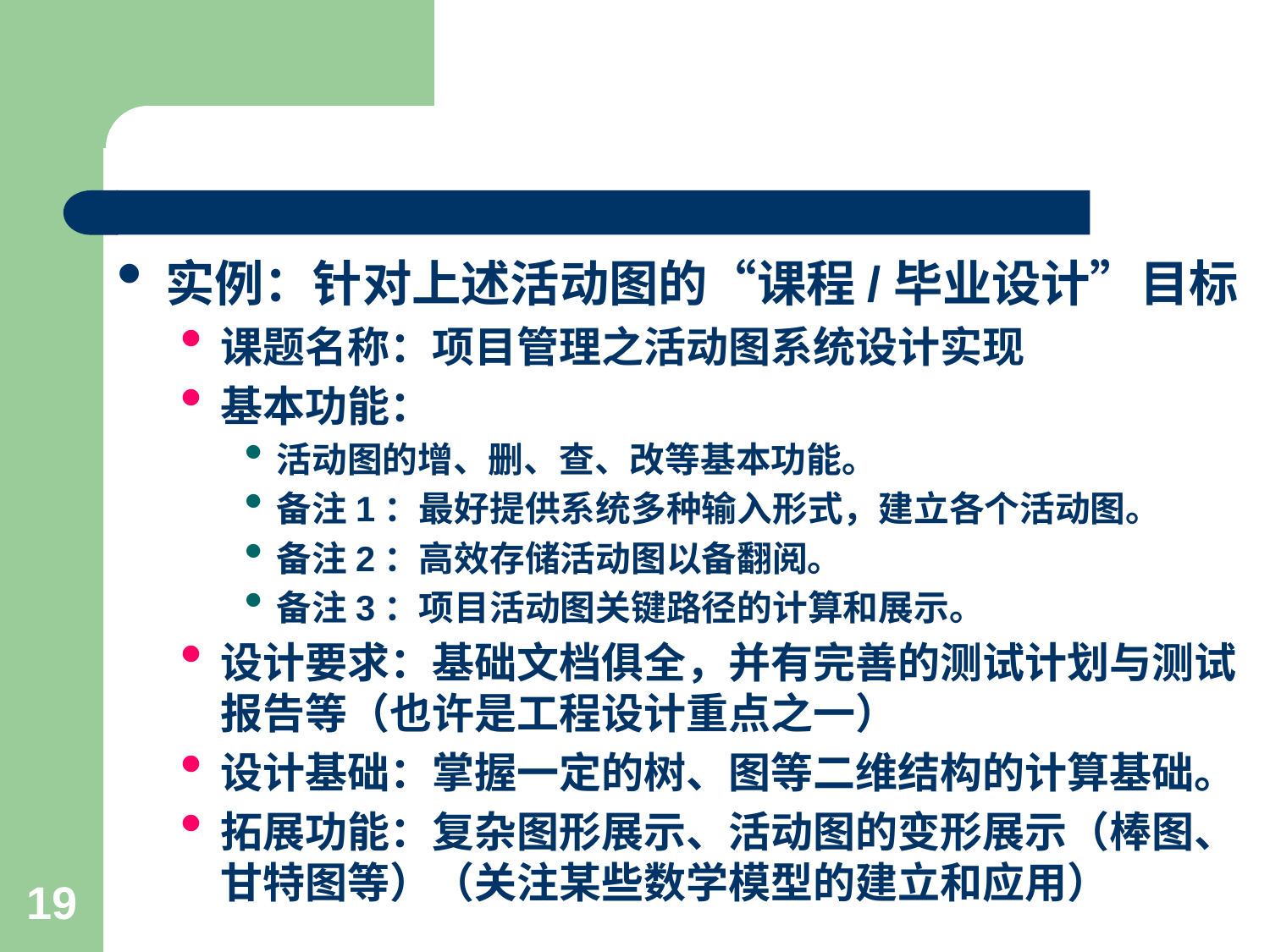

#
实例：针对上述活动图的“课程/毕业设计”目标
课题名称：项目管理之活动图系统设计实现
基本功能：
活动图的增、删、查、改等基本功能。
备注1：最好提供系统多种输入形式，建立各个活动图。
备注2：高效存储活动图以备翻阅。
备注3：项目活动图关键路径的计算和展示。
设计要求：基础文档俱全，并有完善的测试计划与测试报告等（也许是工程设计重点之一）
设计基础：掌握一定的树、图等二维结构的计算基础。
拓展功能：复杂图形展示、活动图的变形展示（棒图、甘特图等）（关注某些数学模型的建立和应用）

19